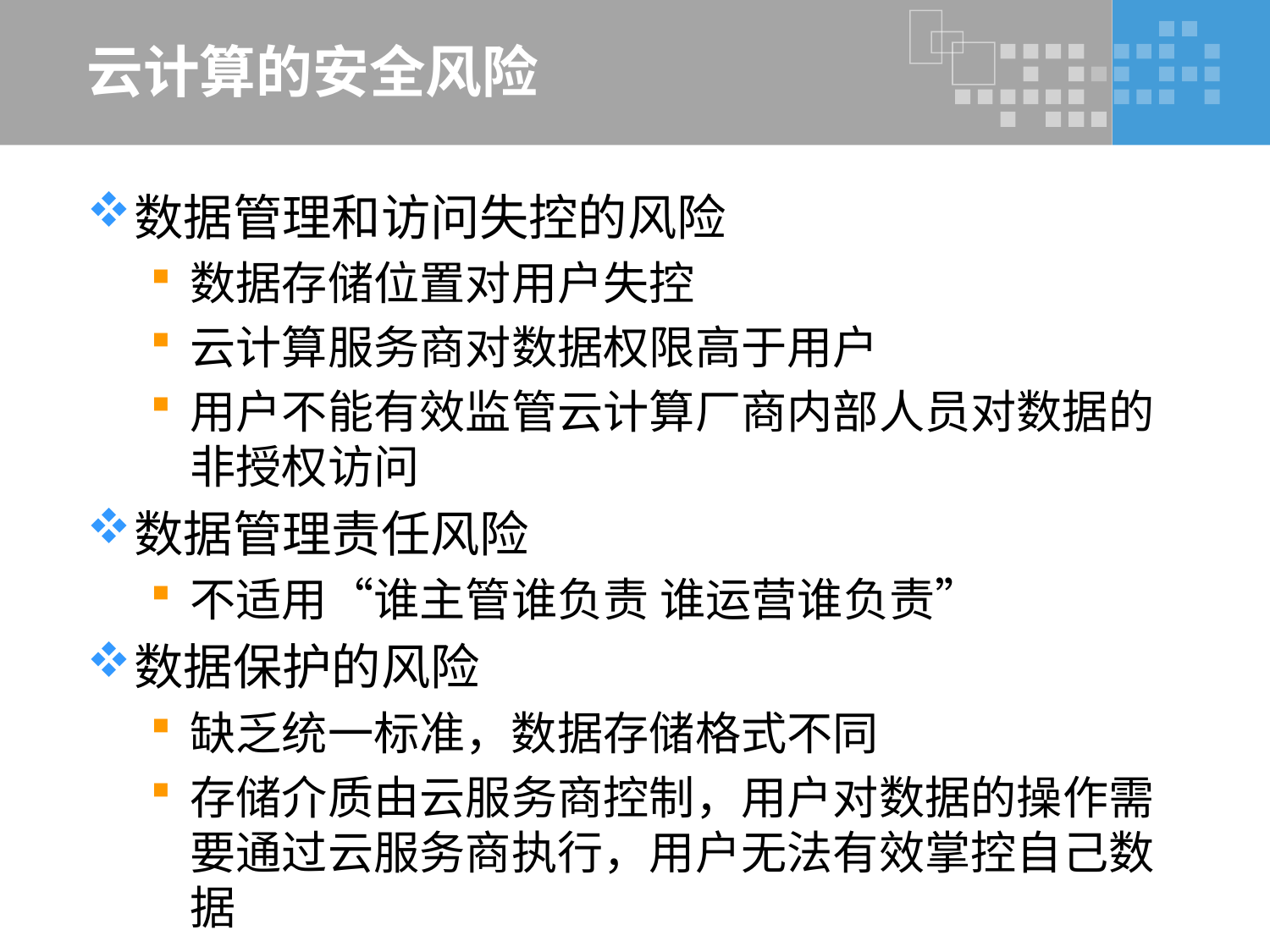

# 云计算的安全风险
数据管理和访问失控的风险
数据存储位置对用户失控
云计算服务商对数据权限高于用户
用户不能有效监管云计算厂商内部人员对数据的非授权访问
数据管理责任风险
不适用“谁主管谁负责 谁运营谁负责”
数据保护的风险
缺乏统一标准，数据存储格式不同
存储介质由云服务商控制，用户对数据的操作需要通过云服务商执行，用户无法有效掌控自己数据
25